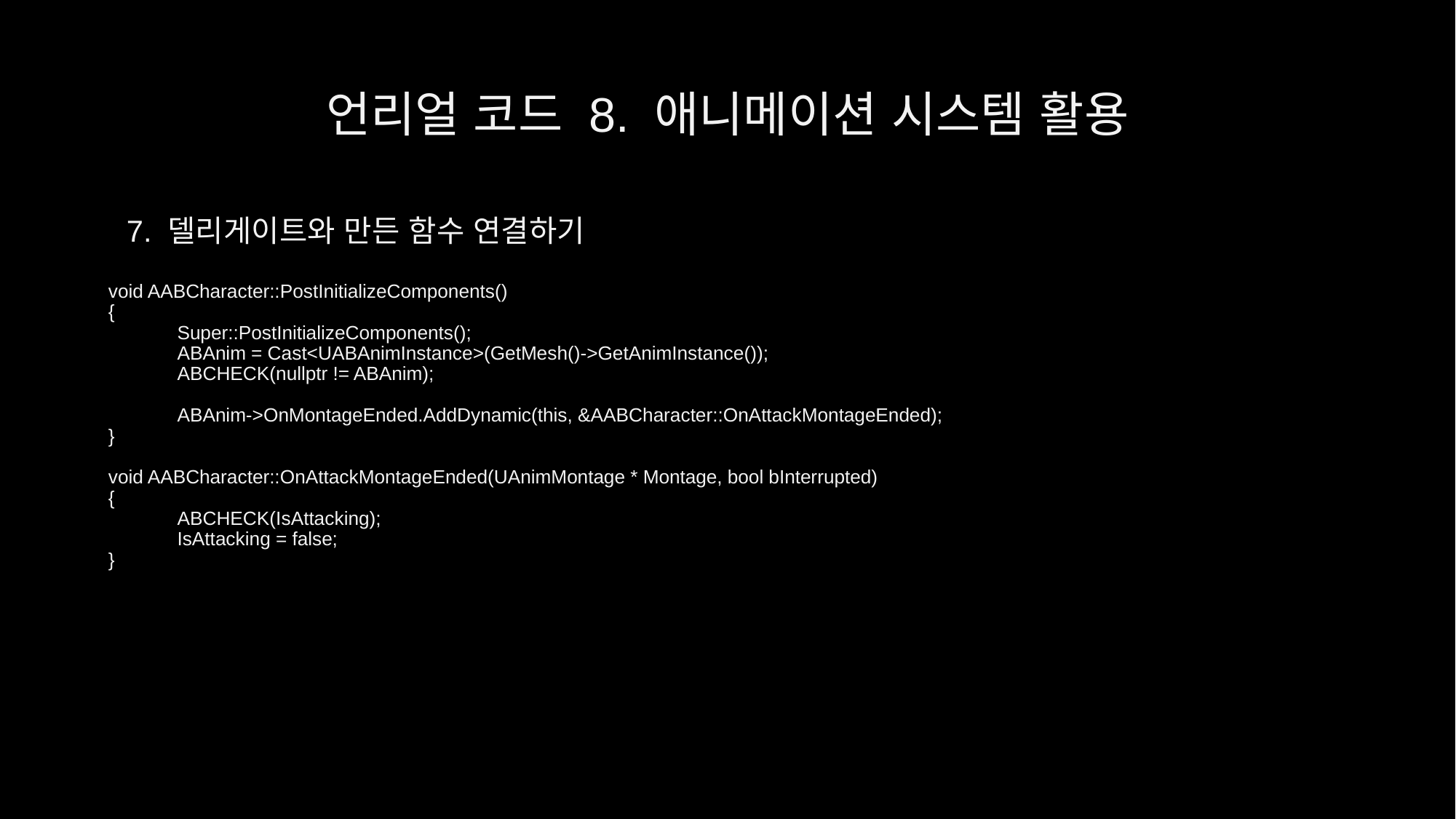

# 언리얼 코드 8. 애니메이션 시스템 활용
7. 델리게이트와 만든 함수 연결하기
void AABCharacter::PostInitializeComponents()
{
	Super::PostInitializeComponents();
	ABAnim = Cast<UABAnimInstance>(GetMesh()->GetAnimInstance());
	ABCHECK(nullptr != ABAnim);

	ABAnim->OnMontageEnded.AddDynamic(this, &AABCharacter::OnAttackMontageEnded);
}

void AABCharacter::OnAttackMontageEnded(UAnimMontage * Montage, bool bInterrupted)
{
	ABCHECK(IsAttacking);
	IsAttacking = false;
}